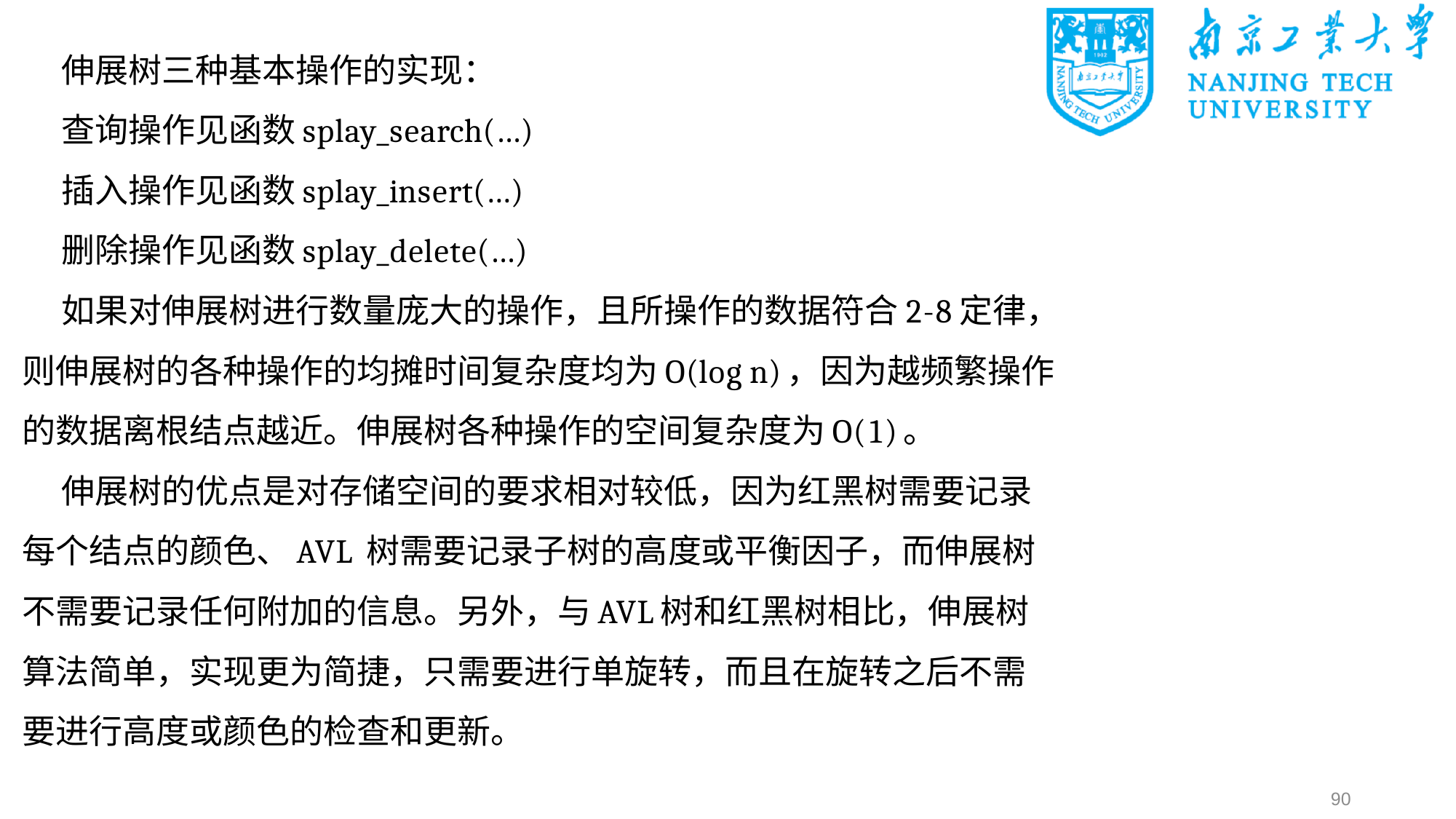

伸展树三种基本操作的实现：
查询操作见函数splay_search(…)
插入操作见函数splay_insert(…)
删除操作见函数splay_delete(…)
如果对伸展树进行数量庞大的操作，且所操作的数据符合2-8定律，则伸展树的各种操作的均摊时间复杂度均为O(log n)，因为越频繁操作的数据离根结点越近。伸展树各种操作的空间复杂度为O(1)。
伸展树的优点是对存储空间的要求相对较低，因为红黑树需要记录每个结点的颜色、AVL 树需要记录子树的高度或平衡因子，而伸展树不需要记录任何附加的信息。另外，与AVL树和红黑树相比，伸展树算法简单，实现更为简捷，只需要进行单旋转，而且在旋转之后不需要进行高度或颜色的检查和更新。
90